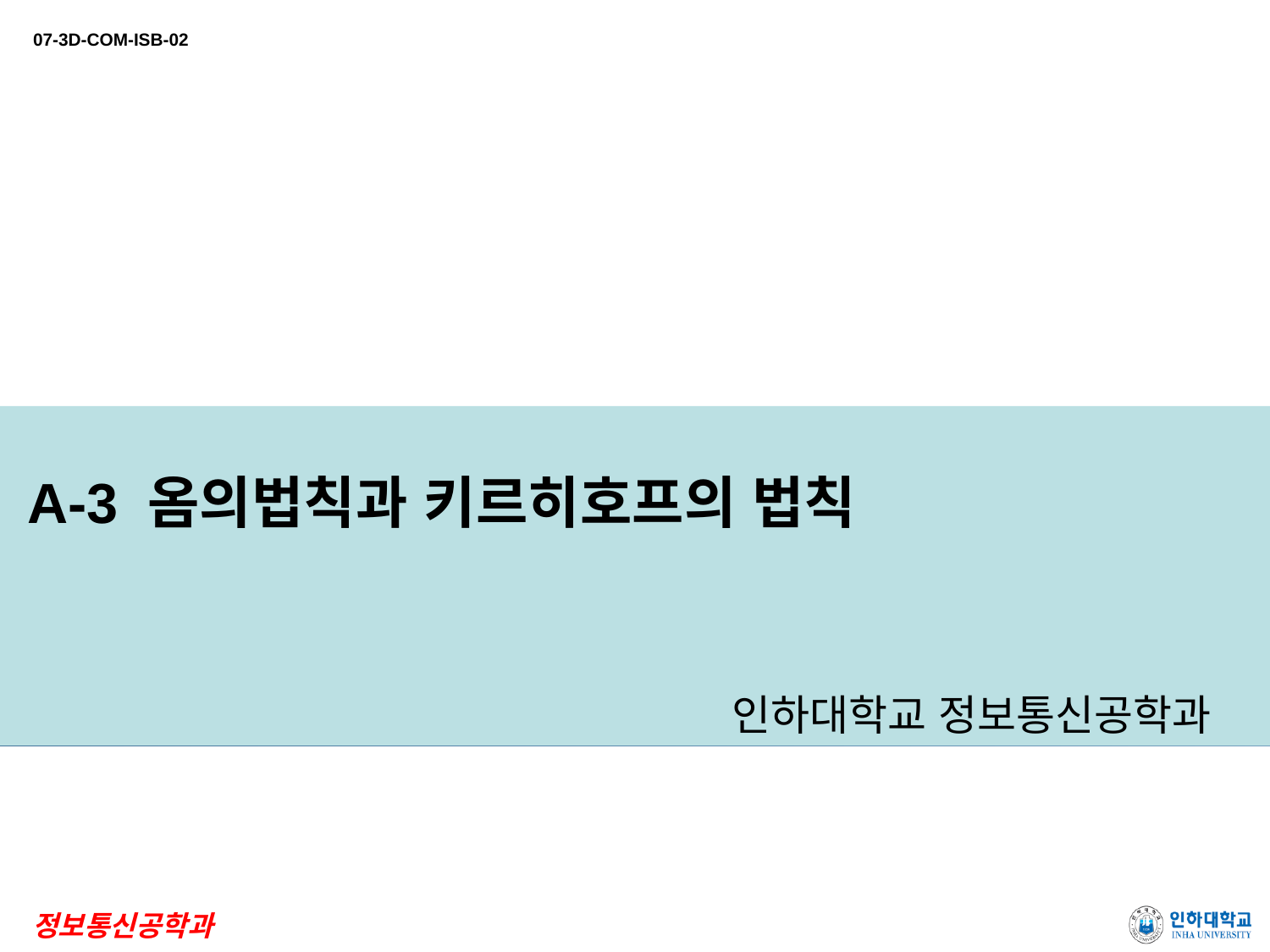

# A-3 옴의법칙과 키르히호프의 법칙
인하대학교 정보통신공학과